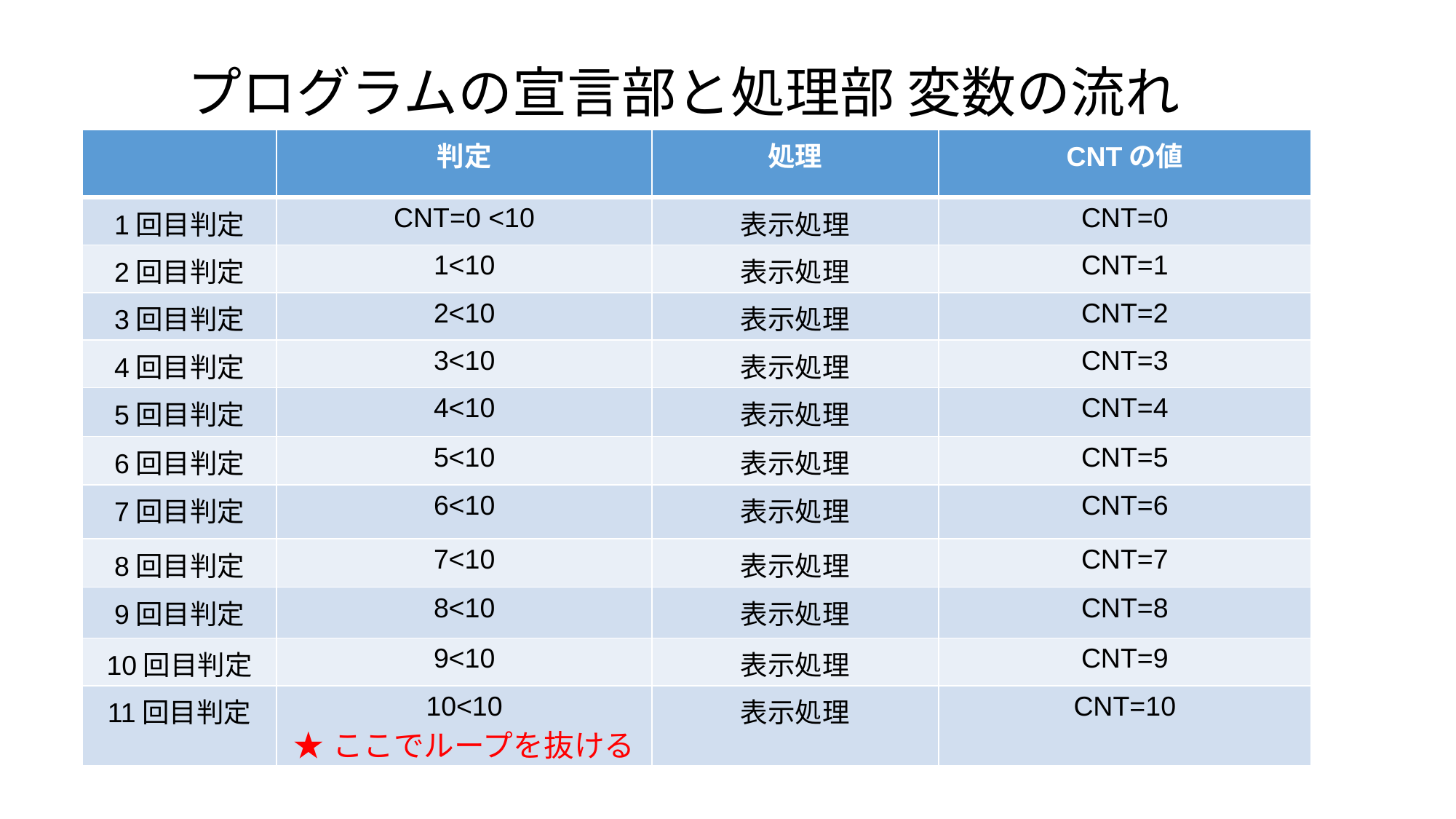

プログラムの宣言部と処理部 変数の流れ
|  | 判定 | 処理 | CNTの値 |
| --- | --- | --- | --- |
| 1回目判定 | CNT=0 <10 | 表示処理 | CNT=0 |
| 2回目判定 | 1<10 | 表示処理 | CNT=1 |
| 3回目判定 | 2<10 | 表示処理 | CNT=2 |
| 4回目判定 | 3<10 | 表示処理 | CNT=3 |
| 5回目判定 | 4<10 | 表示処理 | CNT=4 |
| 6回目判定 | 5<10 | 表示処理 | CNT=5 |
| 7回目判定 | 6<10 | 表示処理 | CNT=6 |
| 8回目判定 | 7<10 | 表示処理 | CNT=7 |
| 9回目判定 | 8<10 | 表示処理 | CNT=8 |
| 10回目判定 | 9<10 | 表示処理 | CNT=9 |
| 11回目判定 | 10<10 ★ここでループを抜ける | 表示処理 | CNT=10 |